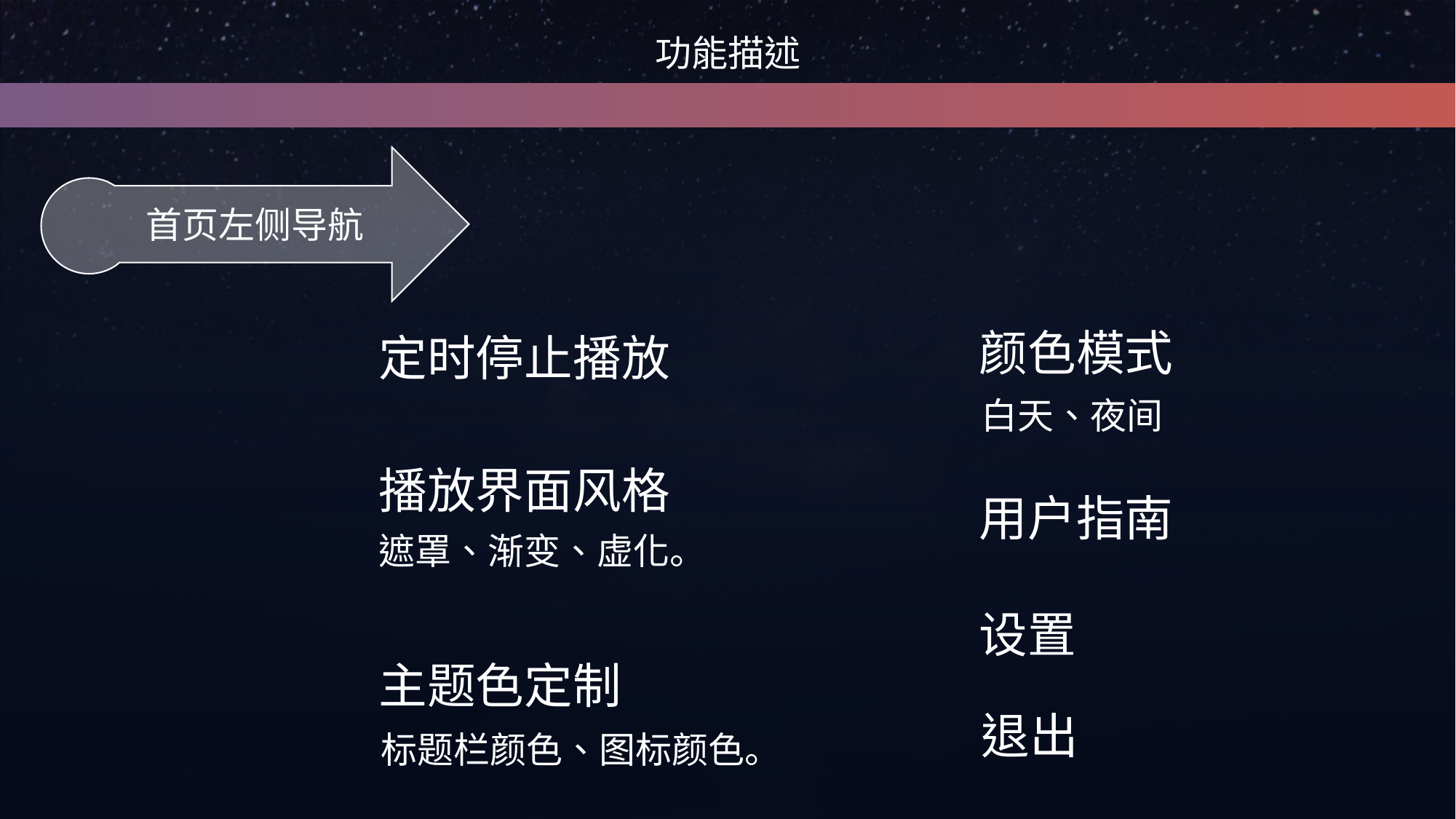

功能描述

首页左侧导航
颜色模式
白天、夜间
定时停止播放
播放界面风格
遮罩、渐变、虚化。
用户指南
设置
主题色定制
标题栏颜色、图标颜色。
退出